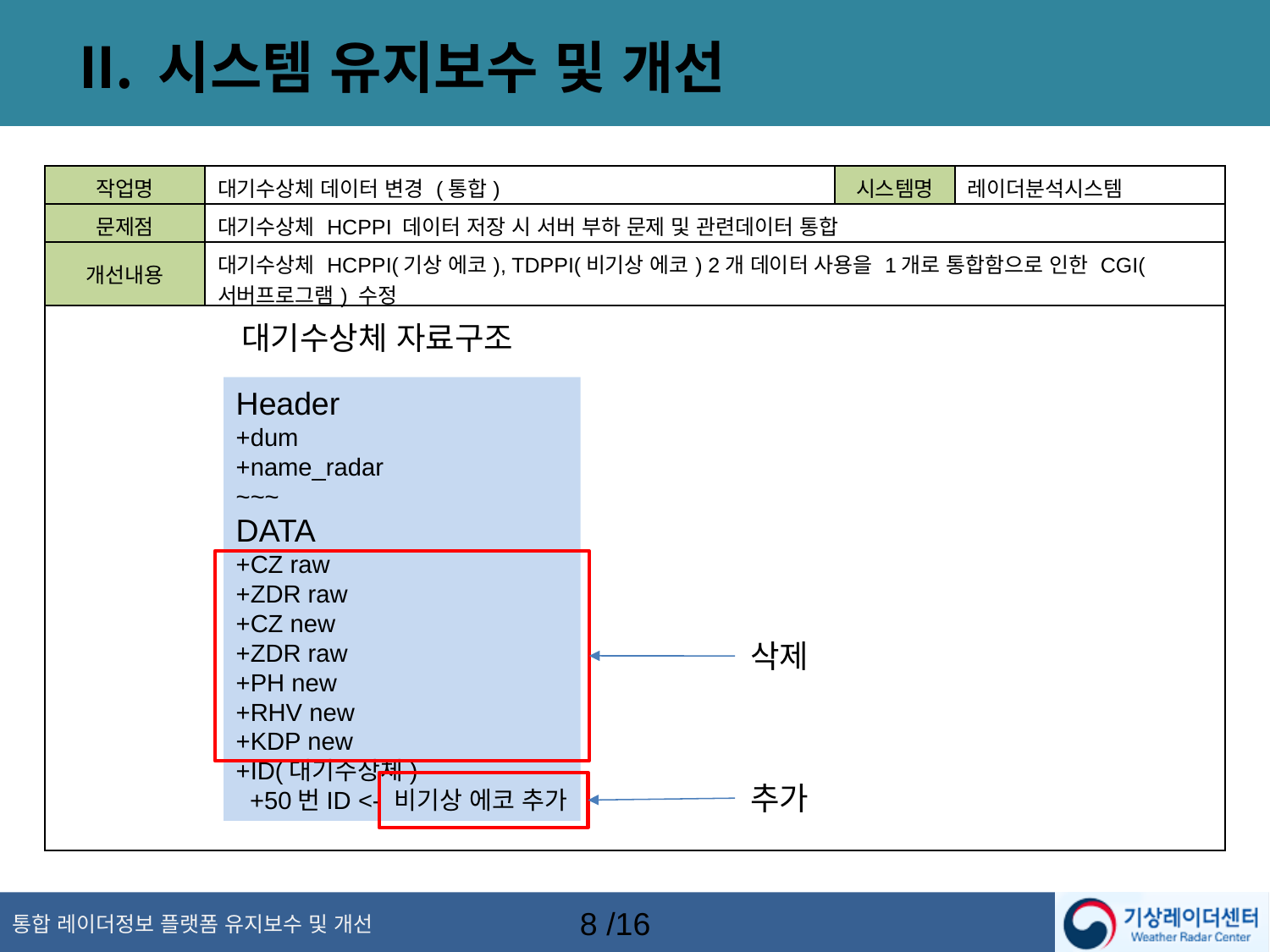

시스템 유지보수 및 개선
| 작업명 | 대기수상체 데이터 변경 (통합) | 시스템명 | 레이더분석시스템 |
| --- | --- | --- | --- |
| 문제점 | 대기수상체 HCPPI 데이터 저장 시 서버 부하 문제 및 관련데이터 통합 |  |  |
| 개선내용 | 대기수상체 HCPPI(기상 에코), TDPPI(비기상 에코) 2개 데이터 사용을 1개로 통합함으로 인한 CGI(서버프로그램) 수정 |  |  |
|  |  |  |  |
대기수상체 자료구조
Header
+dum
+name_radar
~~~
DATA
+CZ raw
+ZDR raw
+CZ new
+ZDR raw
+PH new
+RHV new
+KDP new
+ID(대기수상체)
  +50번ID <- 비기상 에코 추가

삭제

추가
8